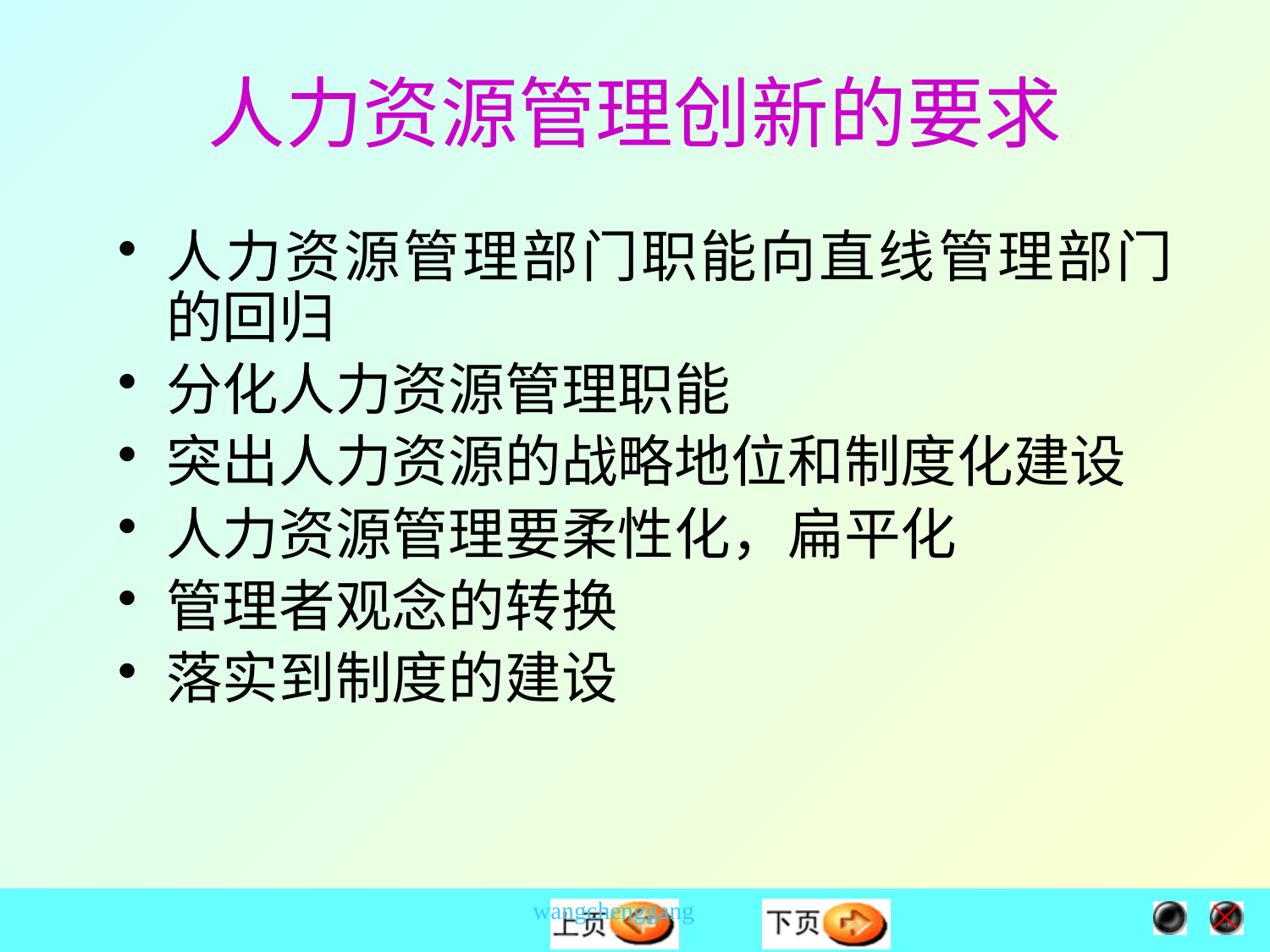

# 人力资源管理创新的要求
人力资源管理部门职能向直线管理部门的回归
分化人力资源管理职能
突出人力资源的战略地位和制度化建设
人力资源管理要柔性化，扁平化
管理者观念的转换
落实到制度的建设

wangchenggang